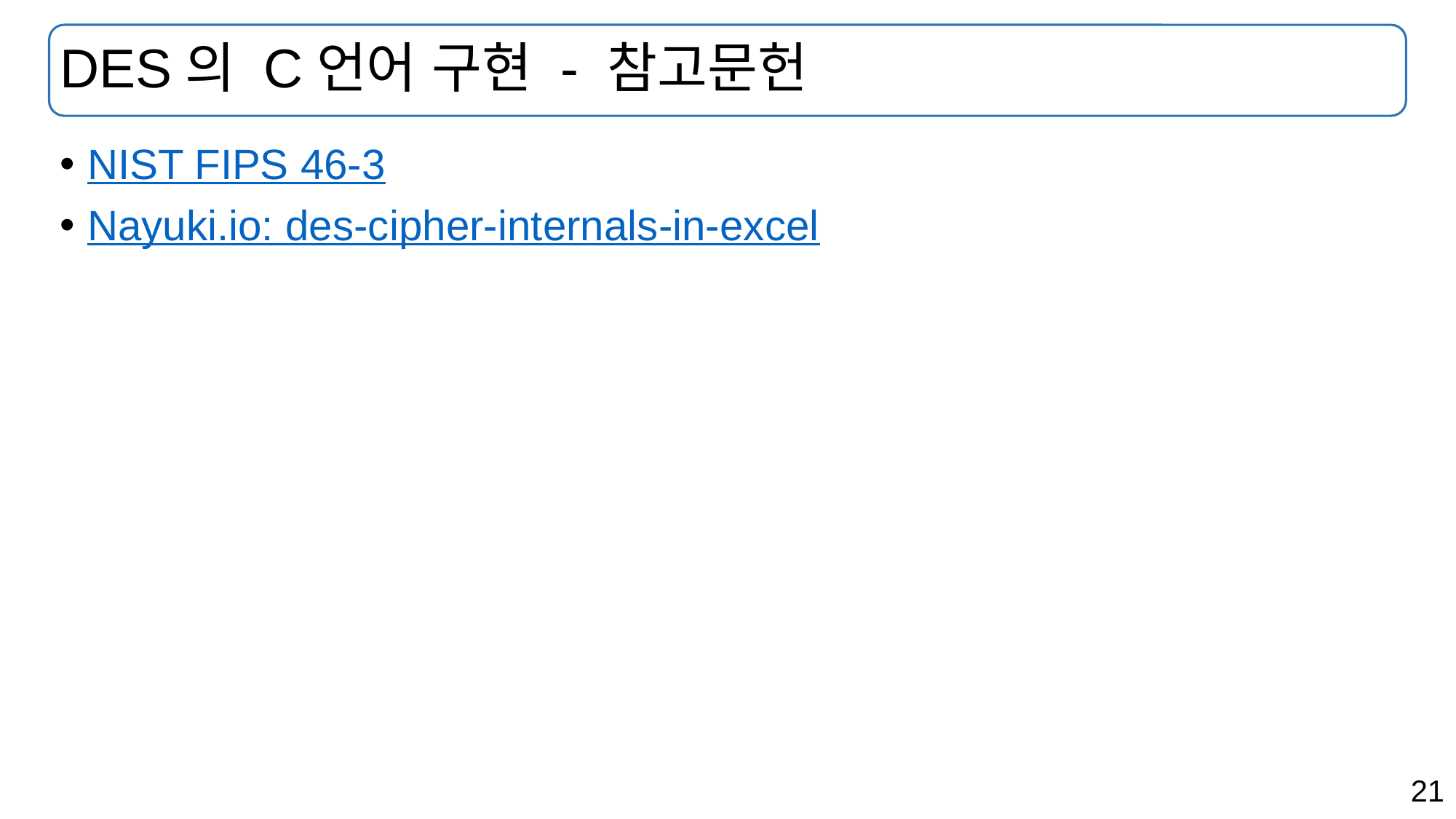

# DES의 C언어 구현 - 참고문헌
NIST FIPS 46-3
Nayuki.io: des-cipher-internals-in-excel